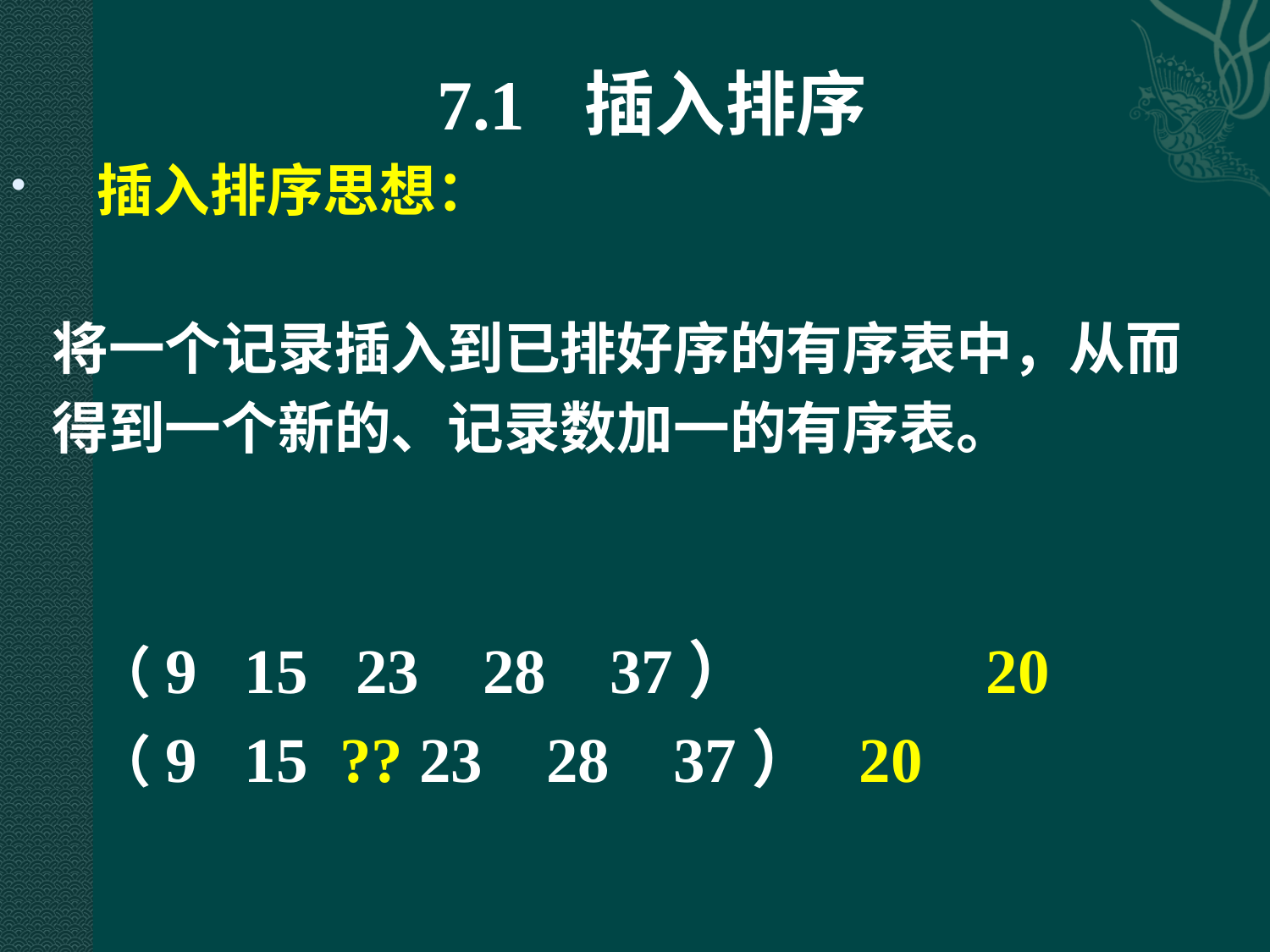

7.1 插入排序
插入排序思想：

  将一个记录插入到已排好序的有序表中，从而
  得到一个新的、记录数加一的有序表。

　  （9   15   23    28    37）		20
　  （9   15  ?? 23    28    37）	20